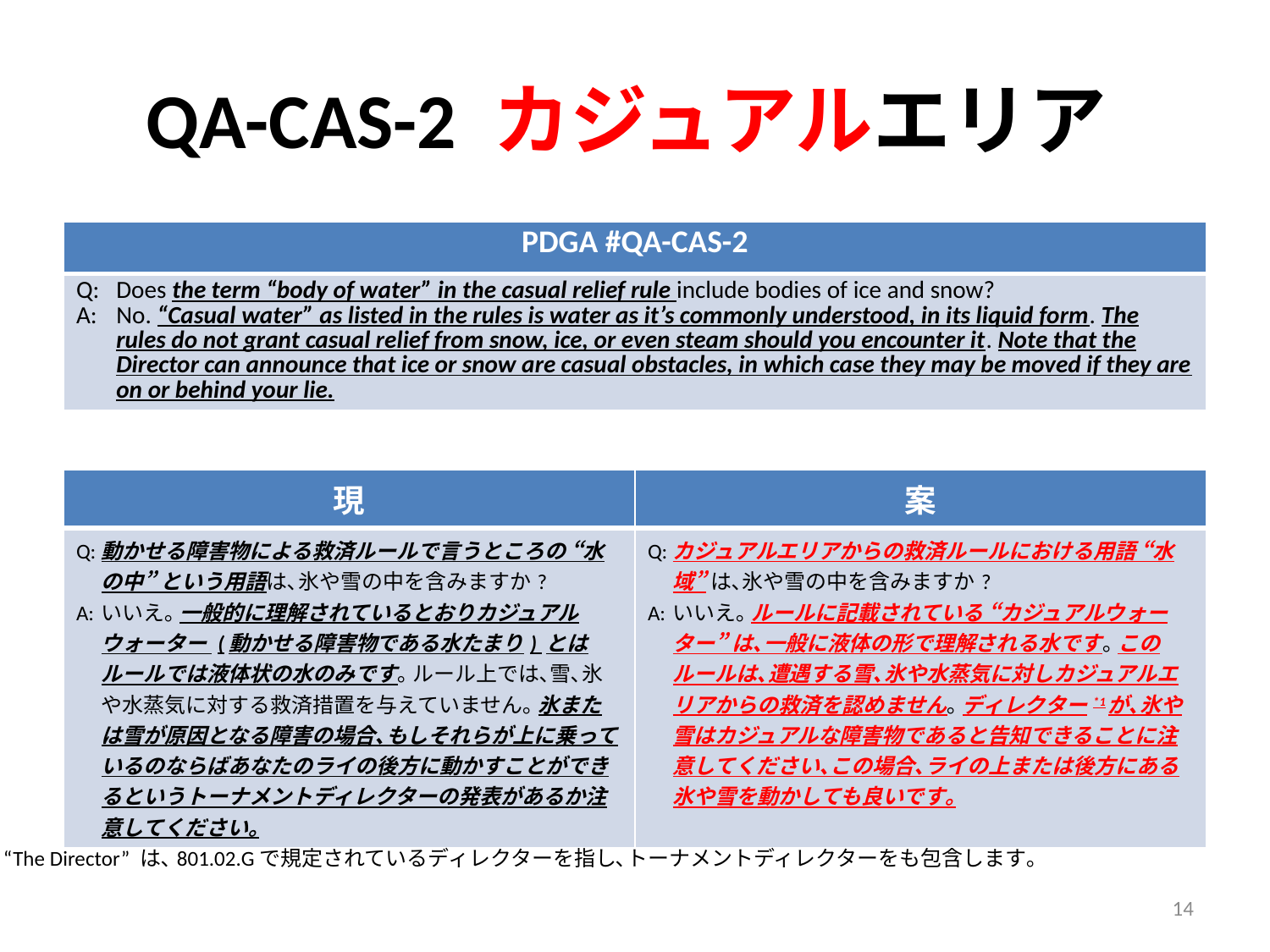

# QA-CAS-2 カジュアルエリア
| PDGA #QA-CAS-2 |
| --- |
| Q: Does the term “body of water” in the casual relief rule include bodies of ice and snow? A: No. “Casual water” as listed in the rules is water as it’s commonly understood, in its liquid form. The rules do not grant casual relief from snow, ice, or even steam should you encounter it. Note that the Director can announce that ice or snow are casual obstacles, in which case they may be moved if they are on or behind your lie. |
| 現 | 案 |
| --- | --- |
| Q: 動かせる障害物による救済ルールで言うところの “水の中” という用語は､氷や雪の中を含みますか? A: いいえ｡ 一般的に理解されているとおりカジュアルウォーター (動かせる障害物である水たまり) とはルールでは液体状の水のみです｡ ルール上では､雪､氷や水蒸気に対する救済措置を与えていません｡ 氷または雪が原因となる障害の場合､もしそれらが上に乗っているのならばあなたのライの後方に動かすことができるというトーナメントディレクターの発表があるか注意してください｡ | Q: カジュアルエリアからの救済ルールにおける用語 “水域” は､氷や雪の中を含みますか? A: いいえ｡ ルールに記載されている “カジュアルウォーター” は､一般に液体の形で理解される水です｡ このルールは､遭遇する雪､氷や水蒸気に対しカジュアルエリアからの救済を認めません｡ ディレクター\*1が､氷や雪はカジュアルな障害物であると告知できることに注意してください､この場合､ライの上または後方にある氷や雪を動かしても良いです｡ |
*1	“The Director” は､801.02.Gで規定されているディレクターを指し､トーナメントディレクターをも包含します｡
14